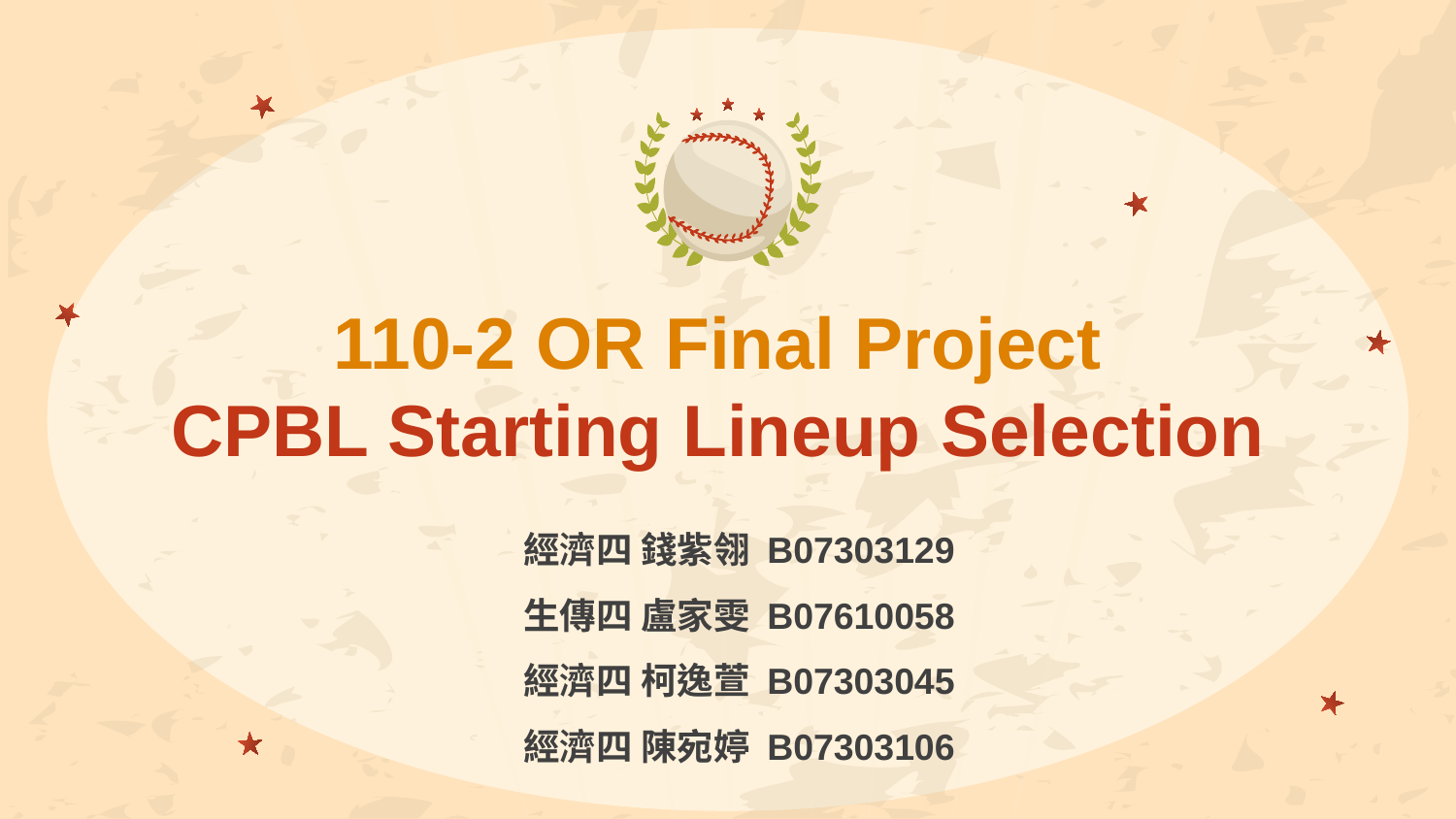

# 110-2 OR Final Project
CPBL Starting Lineup Selection

經濟四 錢紫翎 B07303129
生傳四 盧家雯 B07610058
經濟四 柯逸萱 B07303045
經濟四 陳宛婷 B07303106